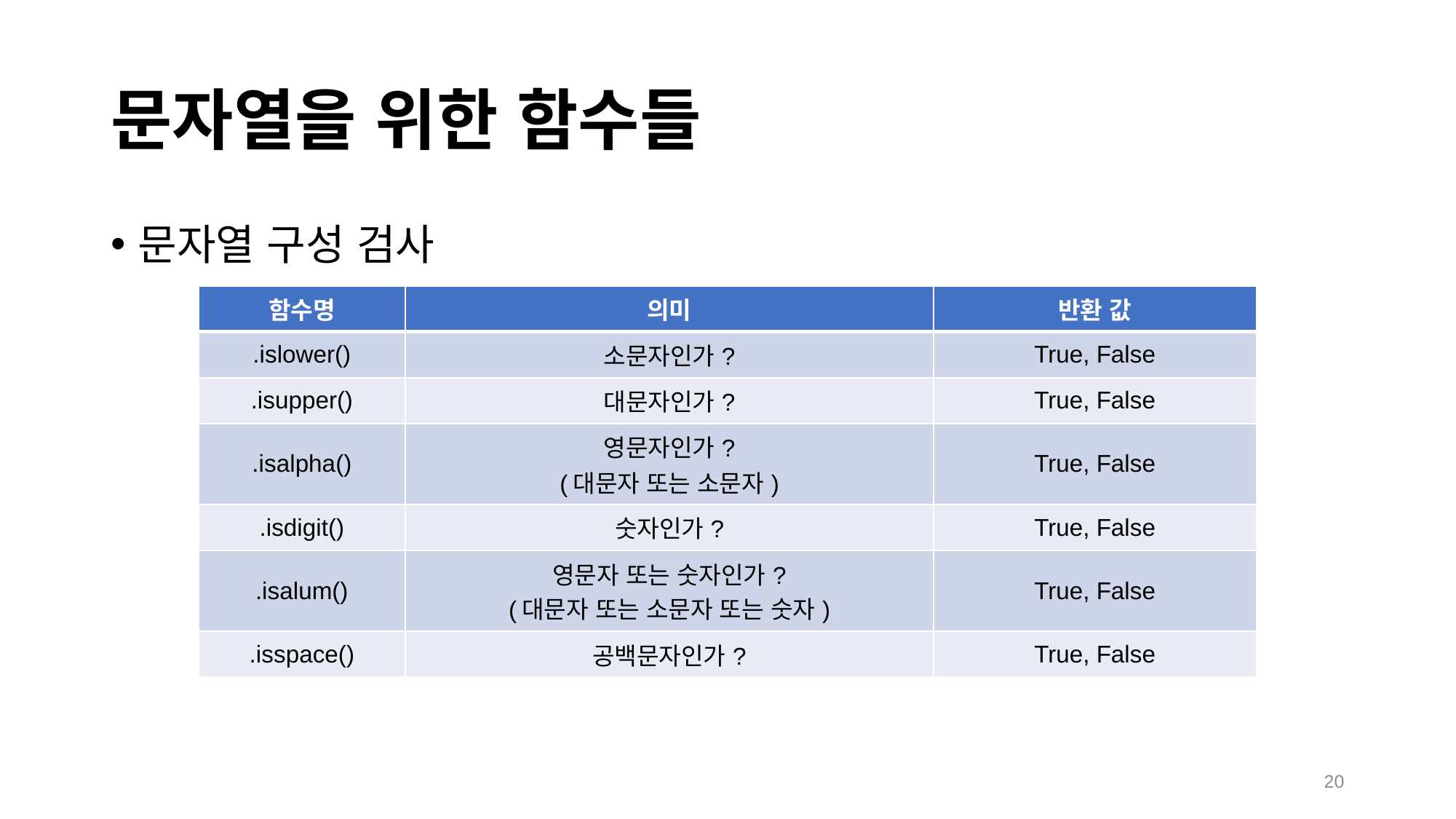

# 문자열을 위한 함수들

문자열 구성 검사
| 함수명 | 의미 | 반환 값 |
| --- | --- | --- |
| .islower() | 소문자인가? | True, False |
| .isupper() | 대문자인가? | True, False |
| .isalpha() | 영문자인가? (대문자 또는 소문자) | True, False |
| .isdigit() | 숫자인가? | True, False |
| .isalum() | 영문자 또는 숫자인가? (대문자 또는 소문자 또는 숫자) | True, False |
| .isspace() | 공백문자인가? | True, False |
20